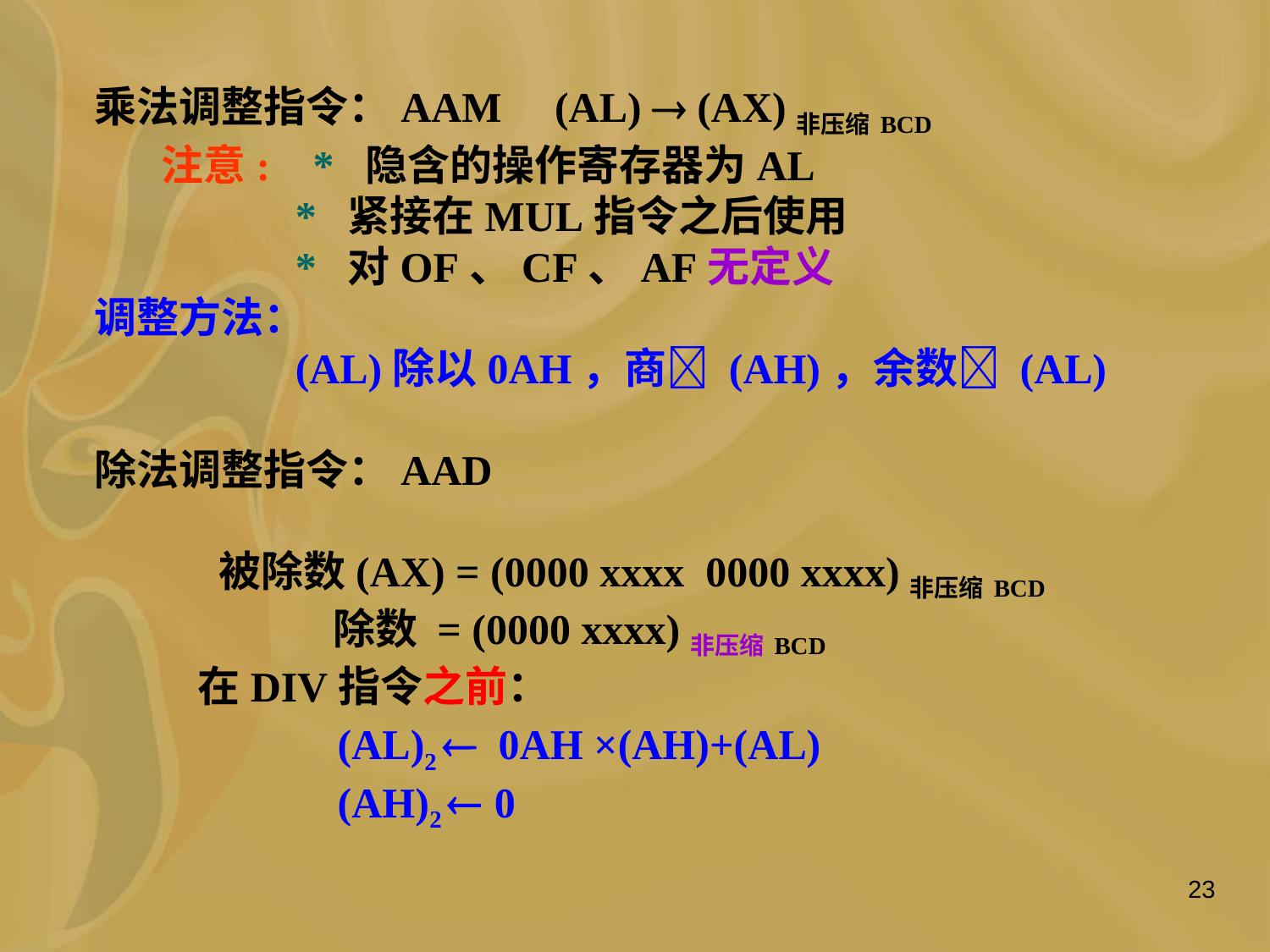

乘法调整指令：AAM     (AL) → (AX)非压缩BCD
      注意:    *  隐含的操作寄存器为AL
                   *  紧接在MUL指令之后使用
                   *  对OF、CF、AF无定义
调整方法：
                   (AL)除以0AH，商→ (AH)，余数→ (AL)

除法调整指令：AAD

            被除数(AX) = (0000 xxxx  0000 xxxx)非压缩BCD
                        除数 = (0000 xxxx)非压缩BCD
                 在DIV指令之前：
	           (AL)2 ←  0AH ×(AH)+(AL)
	           (AH)2 ←  0

23